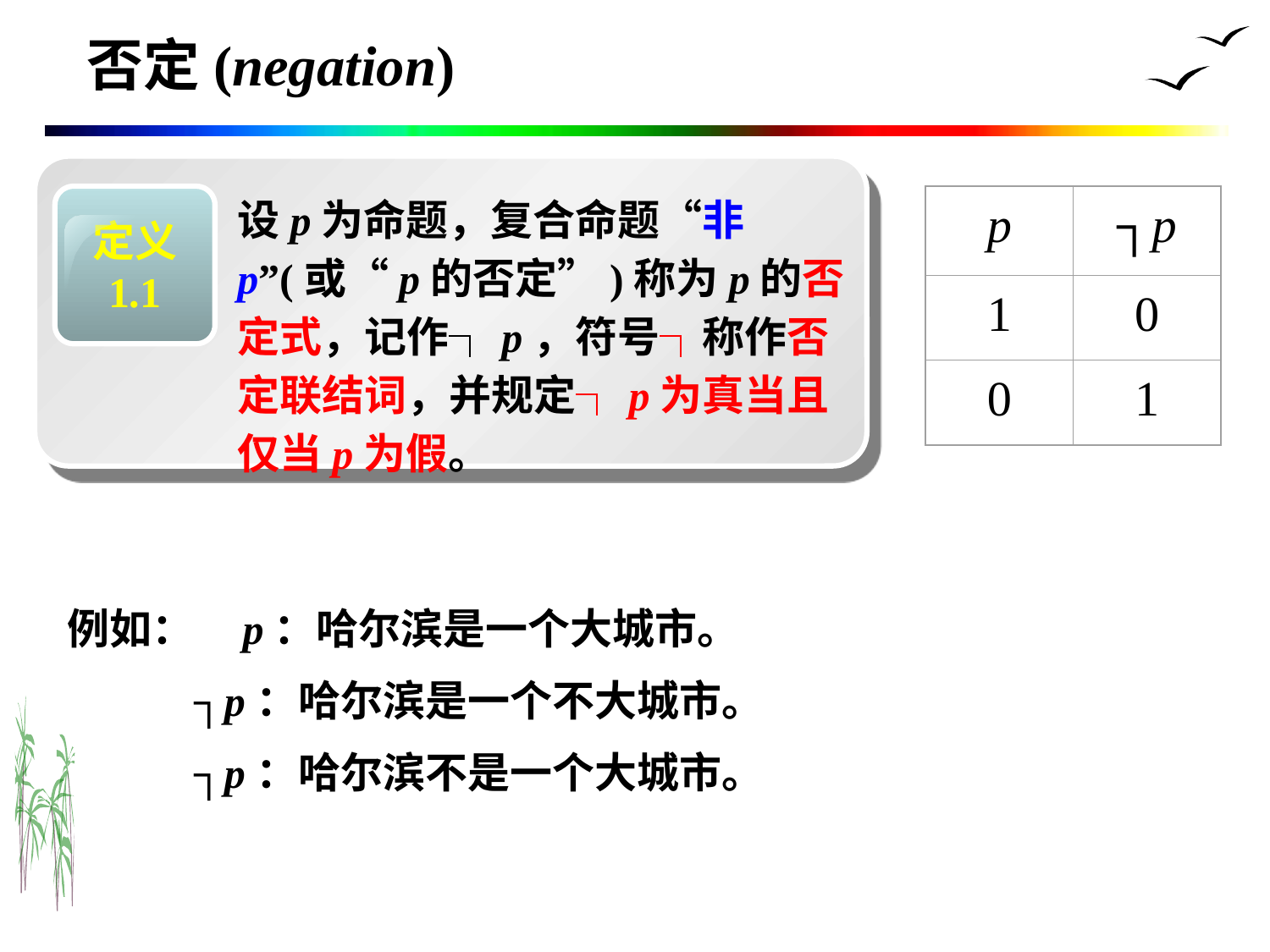

# 否定(negation)

设p为命题，复合命题“非p”(或“p的否定”)称为p的否定式，记作┐p，符号┐称作否定联结词，并规定┐p为真当且仅当p为假。
定义
1.1

p

┐p

1

0

0

1

例如：    p：哈尔滨是一个大城市。
	┐p：哈尔滨是一个不大城市。
	┐p：哈尔滨不是一个大城市。